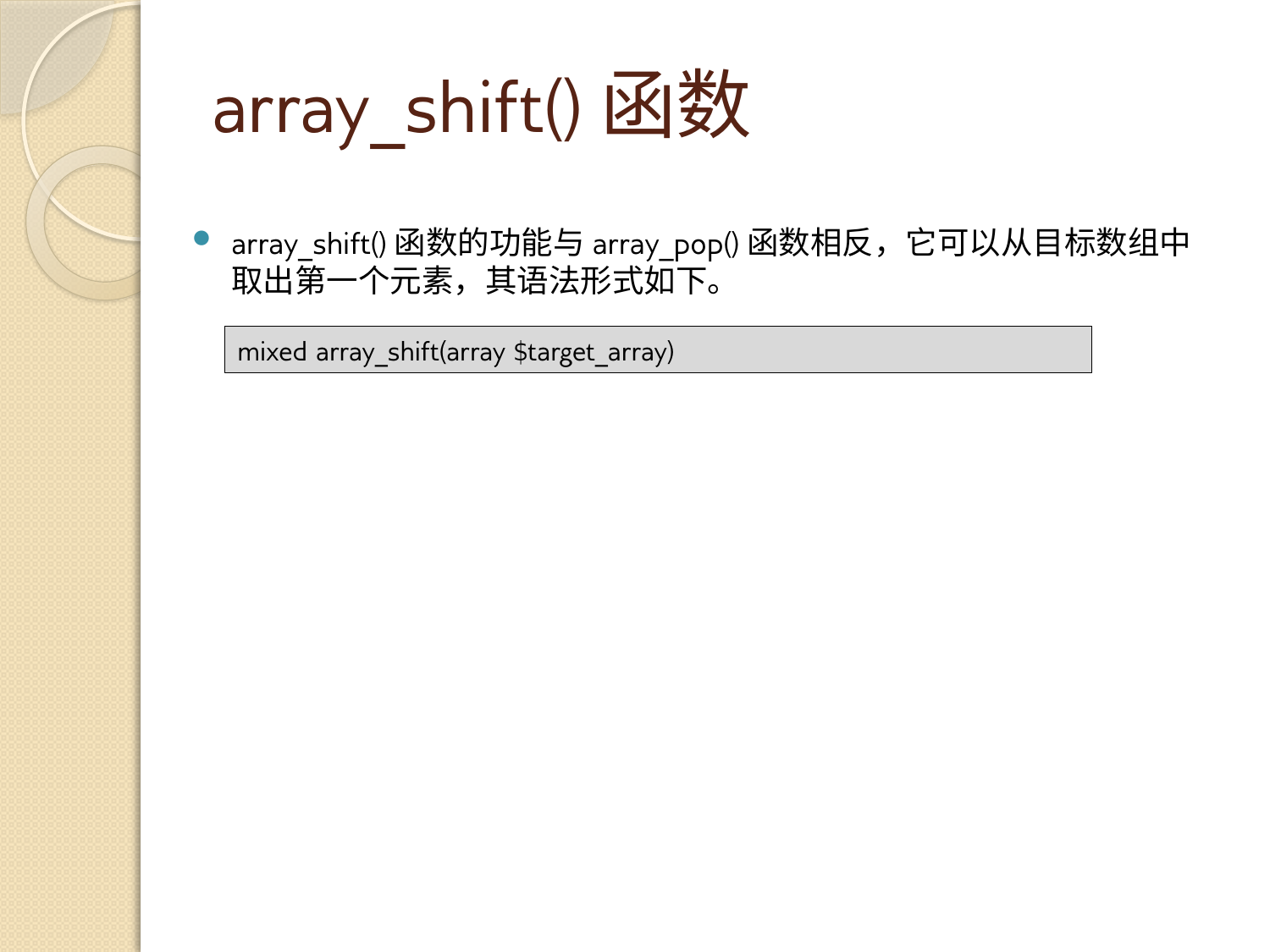

# array_shift()函数
array_shift()函数的功能与array_pop()函数相反，它可以从目标数组中取出第一个元素，其语法形式如下。
mixed array_shift(array $target_array)